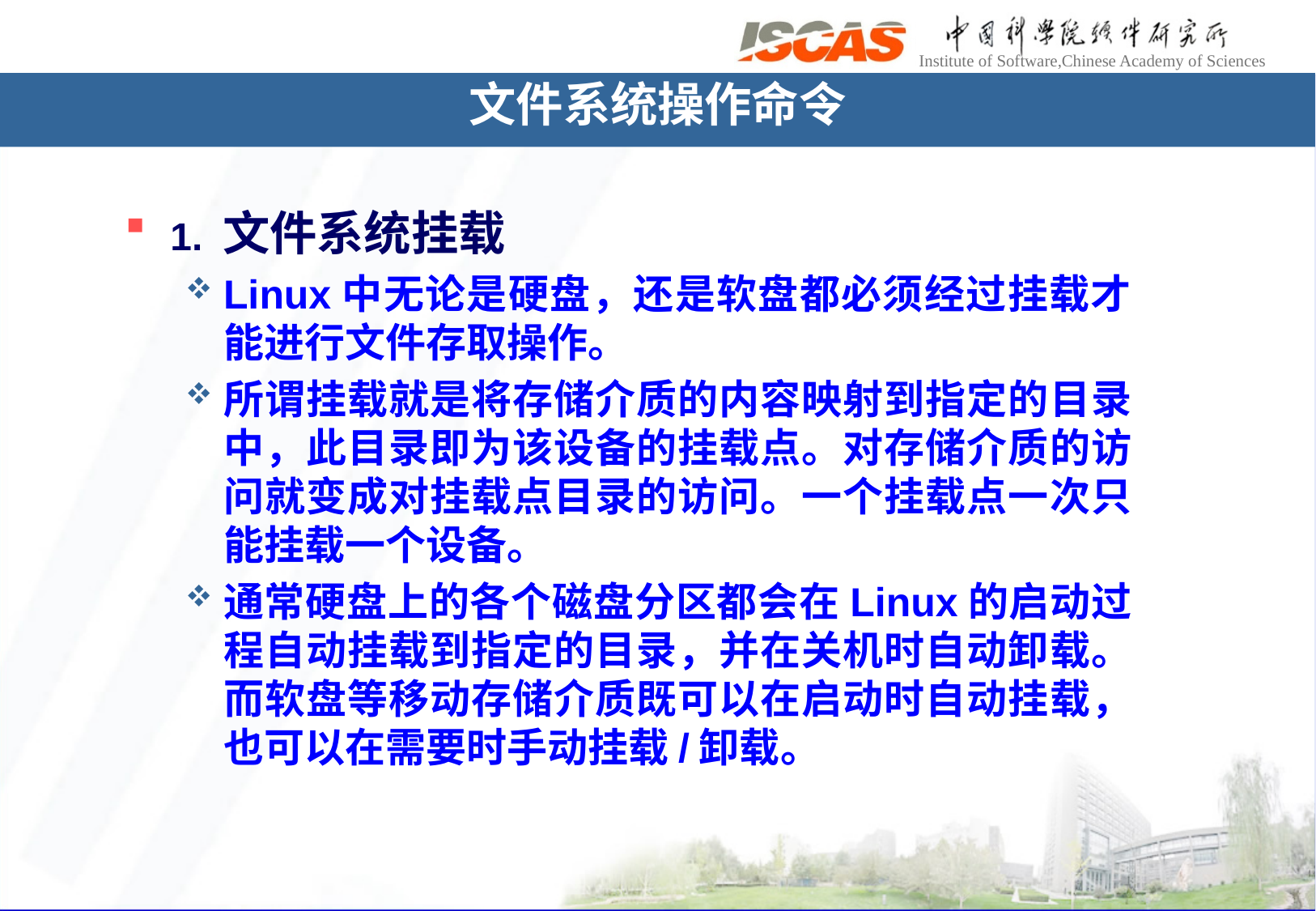

# 文件系统操作命令
1. 文件系统挂载
Linux中无论是硬盘，还是软盘都必须经过挂载才能进行文件存取操作。
所谓挂载就是将存储介质的内容映射到指定的目录中，此目录即为该设备的挂载点。对存储介质的访问就变成对挂载点目录的访问。一个挂载点一次只能挂载一个设备。
通常硬盘上的各个磁盘分区都会在Linux的启动过程自动挂载到指定的目录，并在关机时自动卸载。而软盘等移动存储介质既可以在启动时自动挂载，也可以在需要时手动挂载/卸载。